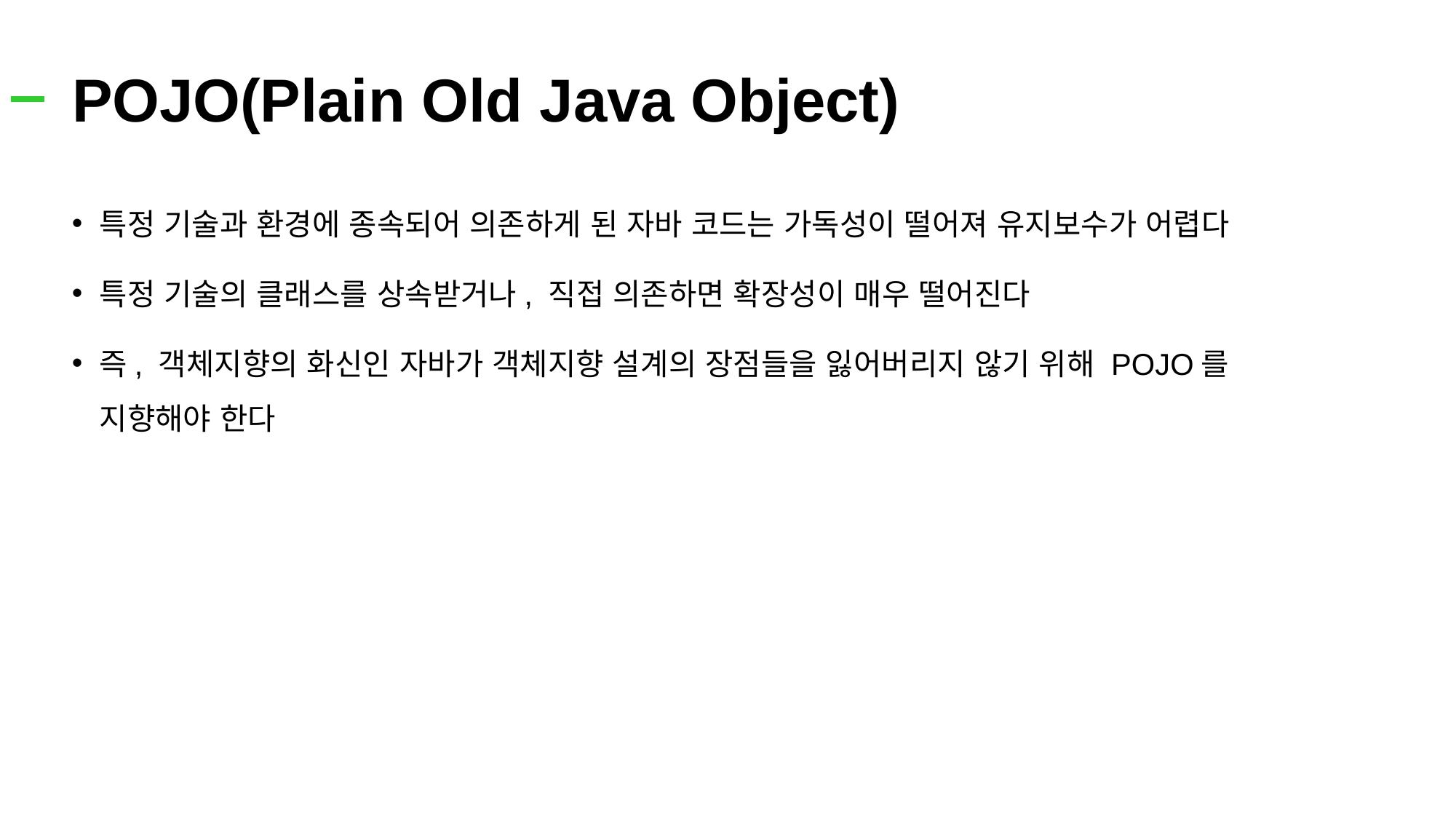

# POJO(Plain Old Java Object)

특정 기술과 환경에 종속되어 의존하게 된 자바 코드는 가독성이 떨어져 유지보수가 어렵다
특정 기술의 클래스를 상속받거나, 직접 의존하면 확장성이 매우 떨어진다
즉, 객체지향의 화신인 자바가 객체지향 설계의 장점들을 잃어버리지 않기 위해 POJO를 지향해야 한다